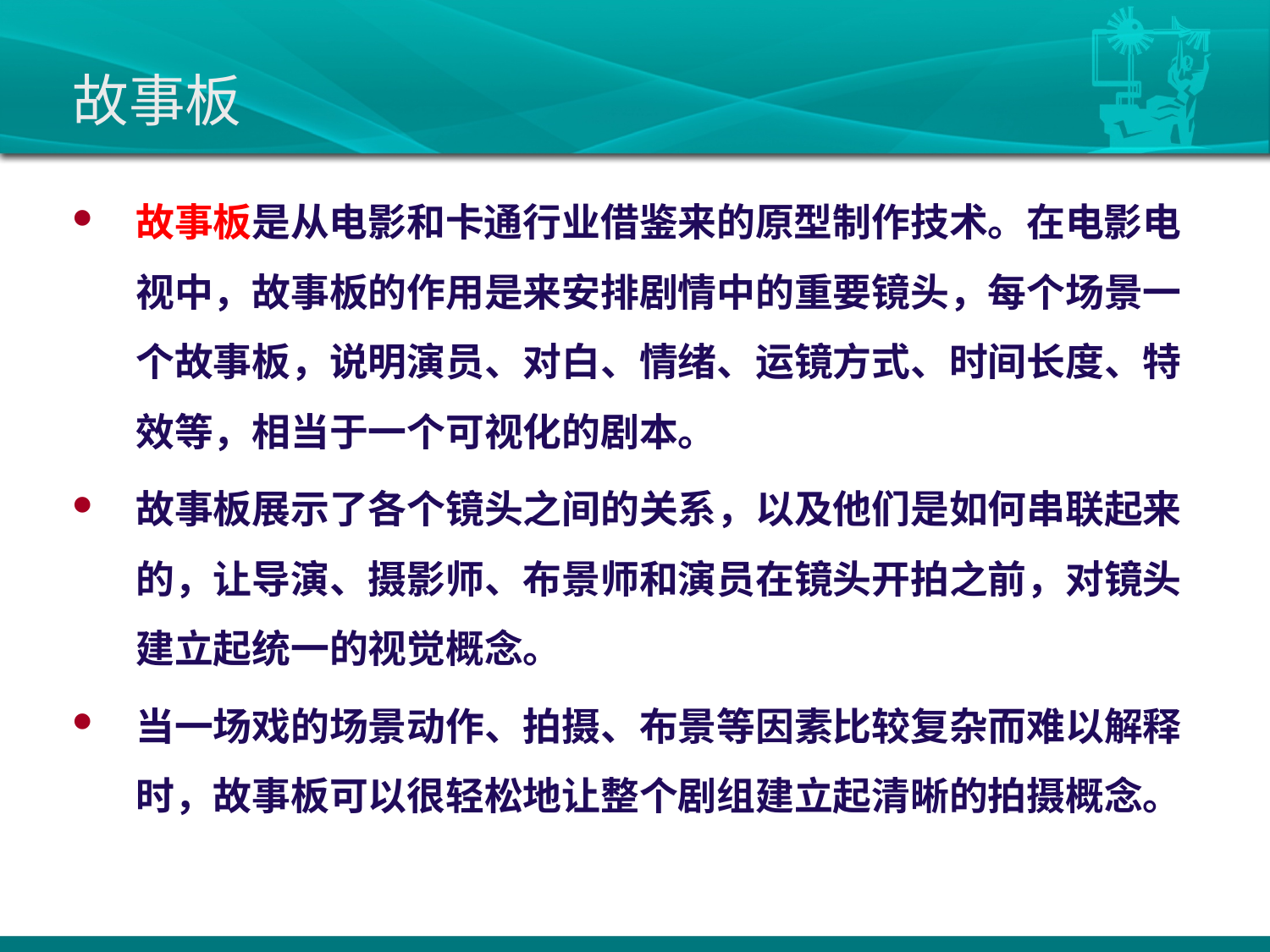

# 故事板
故事板是从电影和卡通行业借鉴来的原型制作技术。在电影电视中，故事板的作用是来安排剧情中的重要镜头，每个场景一个故事板，说明演员、对白、情绪、运镜方式、时间长度、特效等，相当于一个可视化的剧本。
故事板展示了各个镜头之间的关系，以及他们是如何串联起来的，让导演、摄影师、布景师和演员在镜头开拍之前，对镜头建立起统一的视觉概念。
当一场戏的场景动作、拍摄、布景等因素比较复杂而难以解释时，故事板可以很轻松地让整个剧组建立起清晰的拍摄概念。